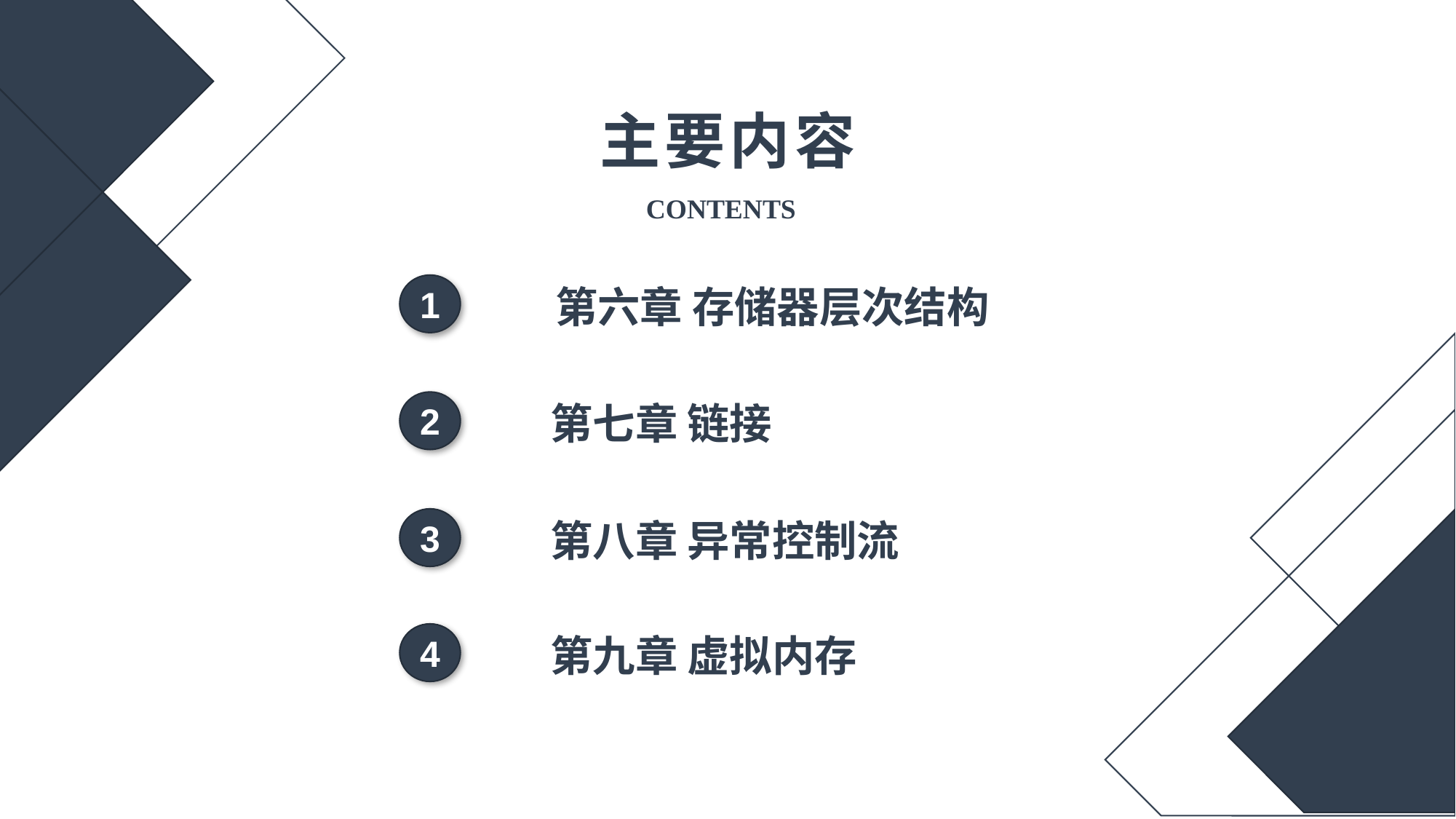

主要内容

CONTENTS

1
   第六章 存储器层次结构
     第七章 链接
2

     第八章 异常控制流
3

     第九章 虚拟内存
4